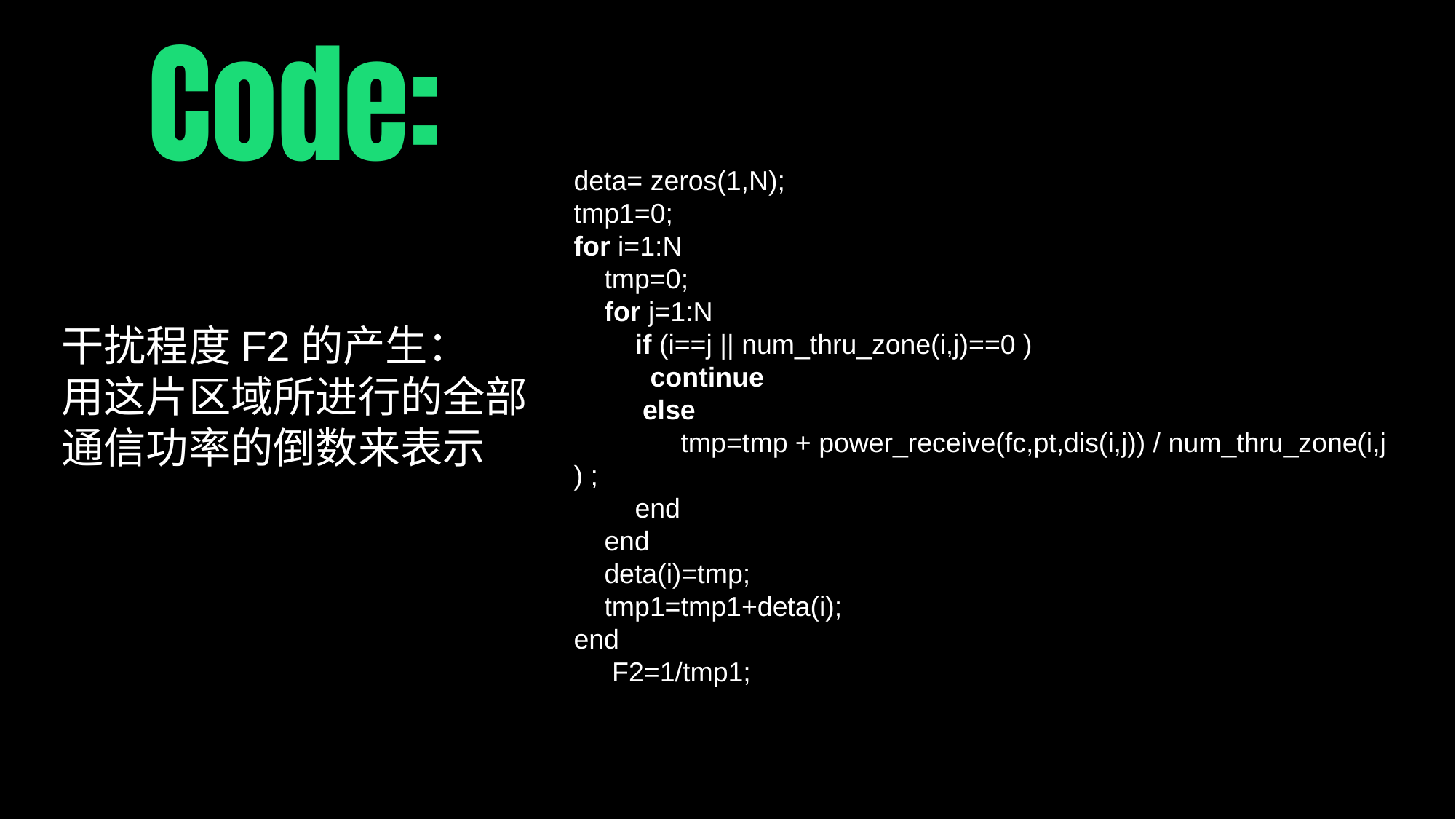

Code:
deta= zeros(1,N);
tmp1=0;
for i=1:N
    tmp=0;
    for j=1:N
        if (i==j || num_thru_zone(i,j)==0 )
          continue
         else
              tmp=tmp + power_receive(fc,pt,dis(i,j)) / num_thru_zone(i,j) ;
        end
    end
    deta(i)=tmp;
    tmp1=tmp1+deta(i);
end
     F2=1/tmp1;
干扰程度F2的产生：
用这片区域所进行的全部通信功率的倒数来表示